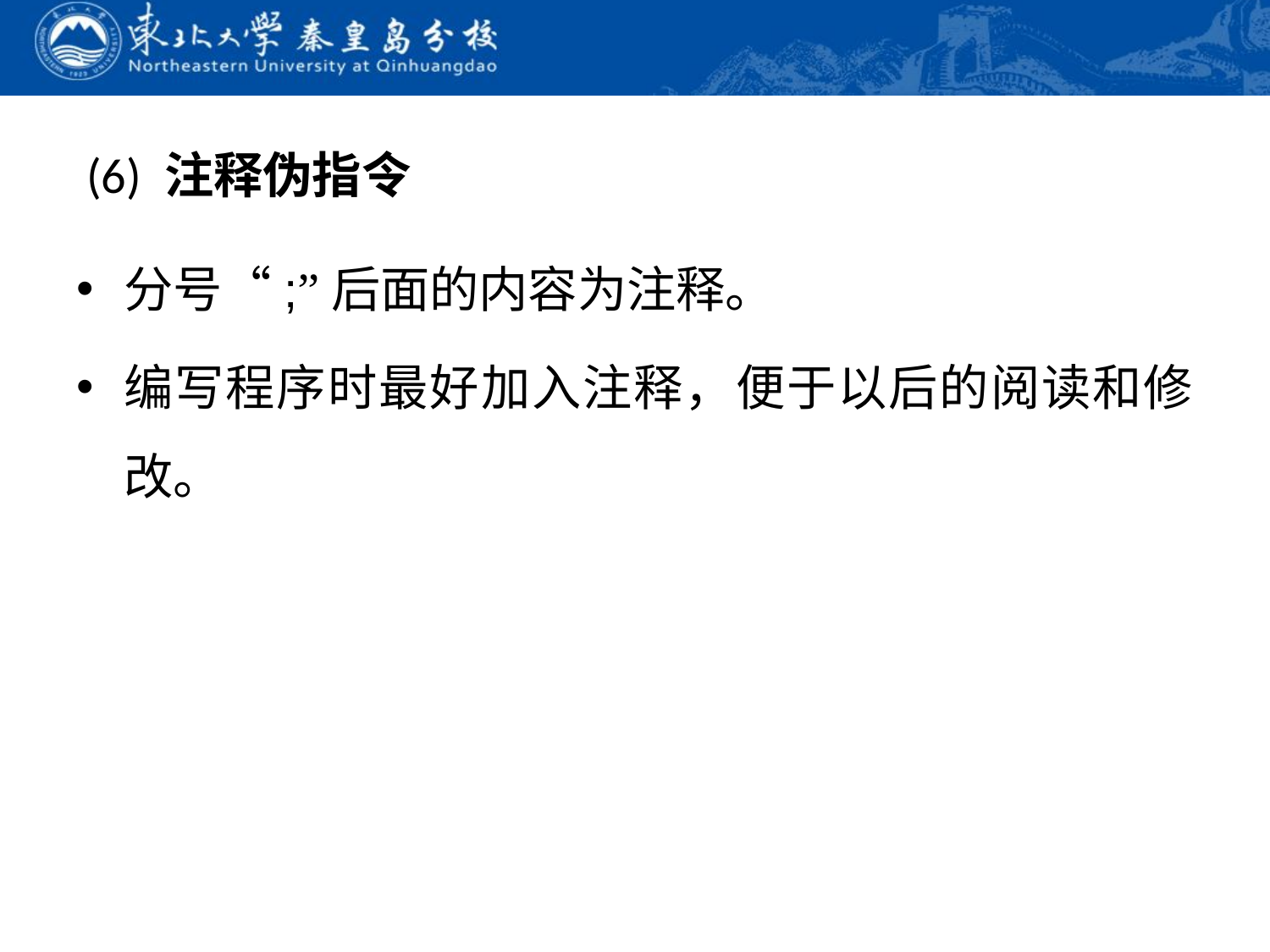

# (6) 注释伪指令
分号“;”后面的内容为注释。
编写程序时最好加入注释，便于以后的阅读和修改。